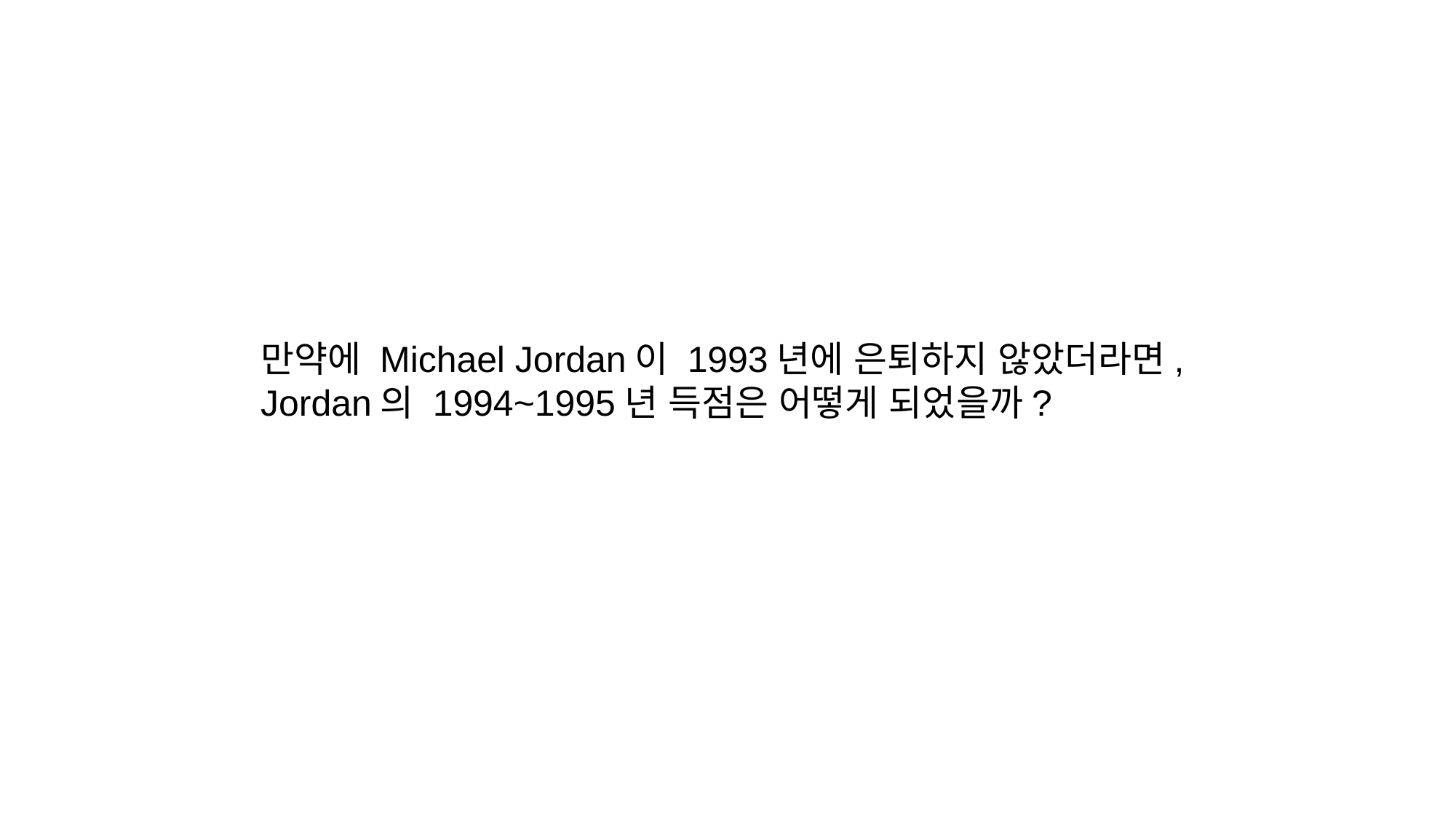

만약에 Michael Jordan이 1993년에 은퇴하지 않았더라면,
Jordan의 1994~1995년 득점은 어떻게 되었을까?